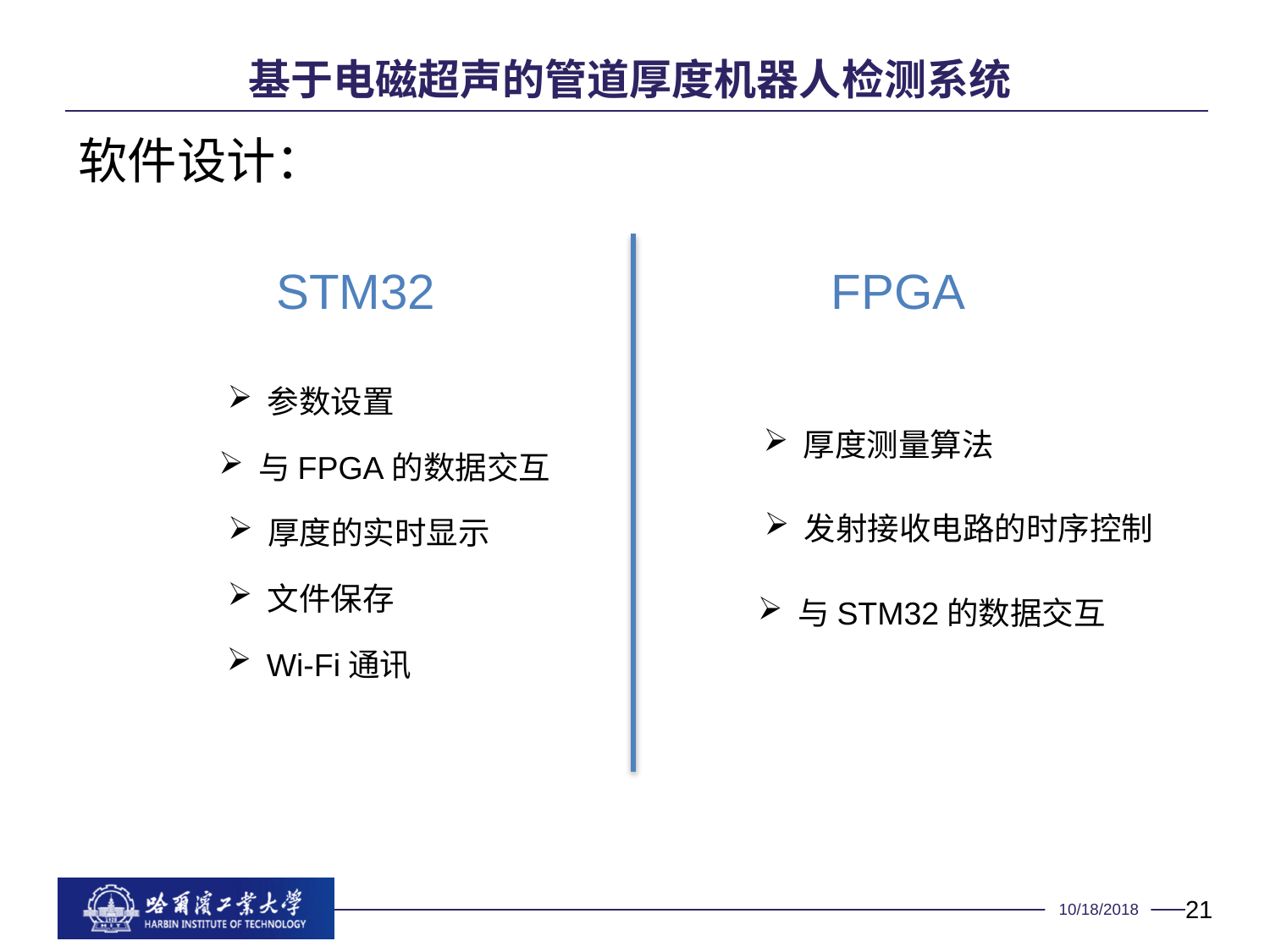

基于电磁超声的管道厚度机器人检测系统
软件设计：
STM32
FPGA
参数设置
厚度测量算法
与FPGA的数据交互
发射接收电路的时序控制
厚度的实时显示
文件保存
与STM32的数据交互
Wi-Fi通讯
21